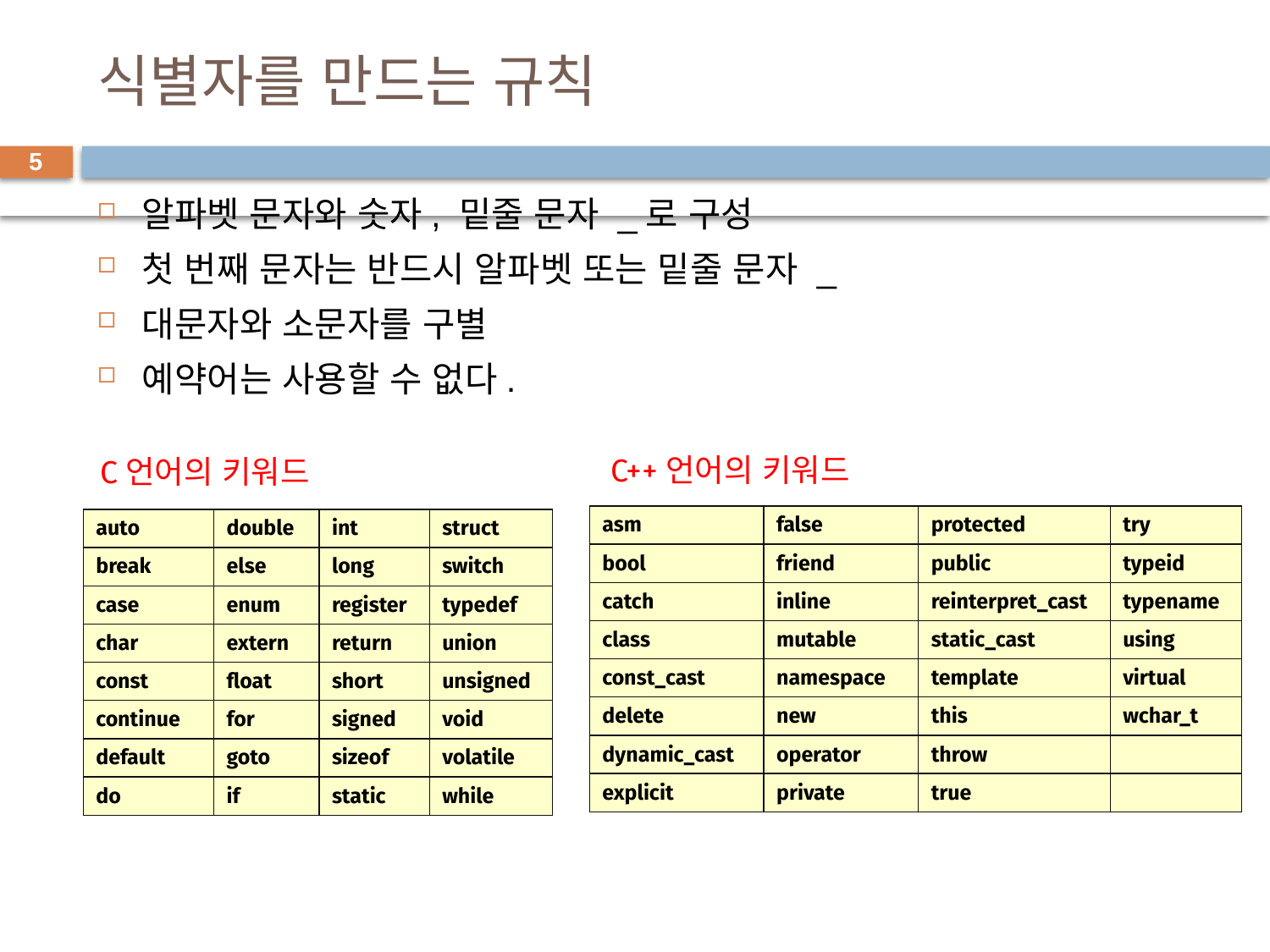

# 식별자를 만드는 규칙
5
알파벳 문자와 숫자, 밑줄 문자 _로 구성
첫 번째 문자는 반드시 알파벳 또는 밑줄 문자 _
대문자와 소문자를 구별
예약어는 사용할 수 없다.

C++언어의 키워드
C언어의 키워드
| asm | false | protected | try |
| --- | --- | --- | --- |
| bool | friend | public | typeid |
| catch | inline | reinterpret\_cast | typename |
| class | mutable | static\_cast | using |
| const\_cast | namespace | template | virtual |
| delete | new | this | wchar\_t |
| dynamic\_cast | operator | throw |  |
| explicit | private | true |  |
| auto | double | int | struct |
| --- | --- | --- | --- |
| break | else | long | switch |
| case | enum | register | typedef |
| char | extern | return | union |
| const | float | short | unsigned |
| continue | for | signed | void |
| default | goto | sizeof | volatile |
| do | if | static | while |